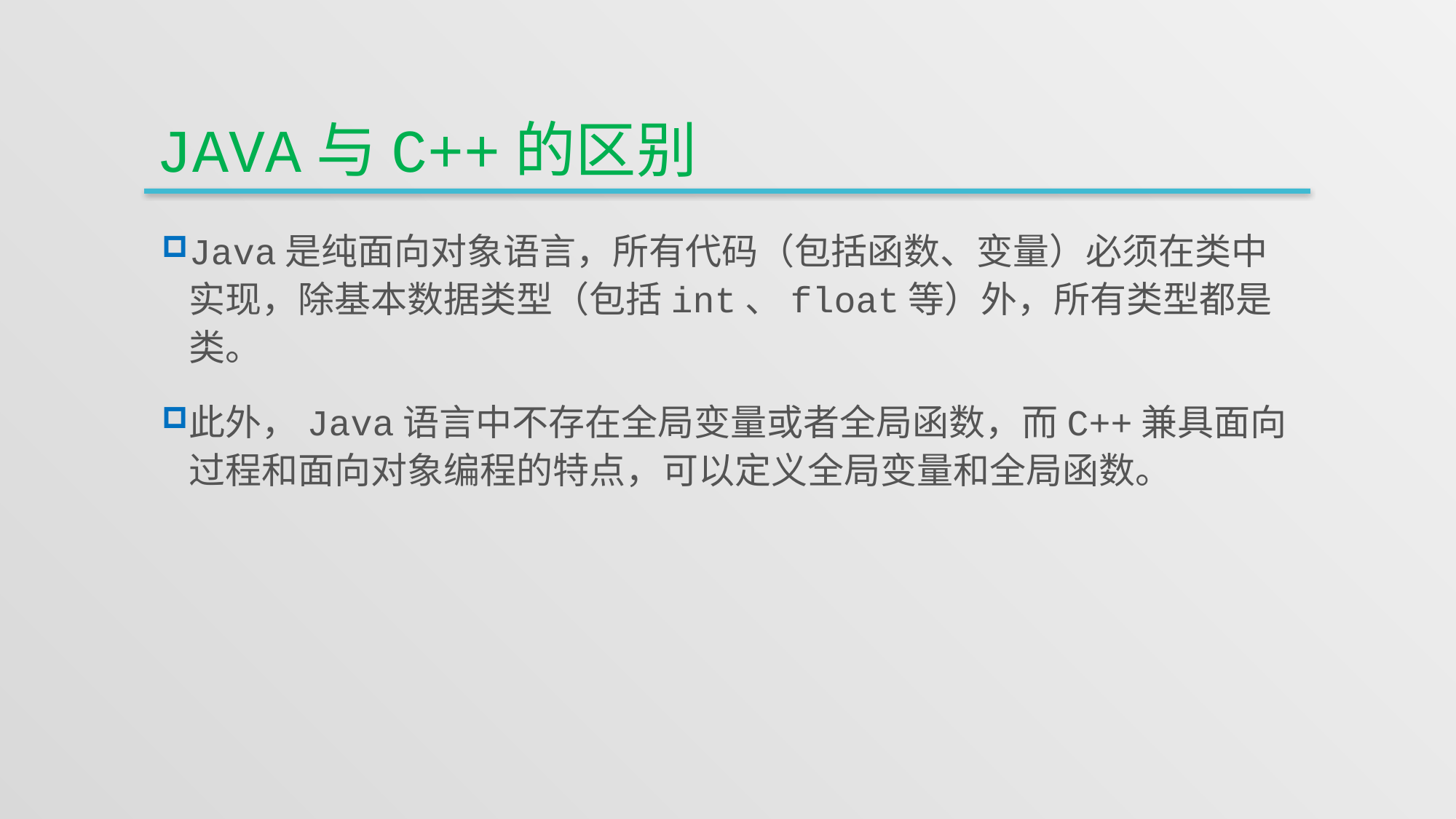

# Java与C++的区别
Java是纯面向对象语言，所有代码（包括函数、变量）必须在类中实现，除基本数据类型（包括int、float等）外，所有类型都是类。
此外，Java语言中不存在全局变量或者全局函数，而C++兼具面向过程和面向对象编程的特点，可以定义全局变量和全局函数。